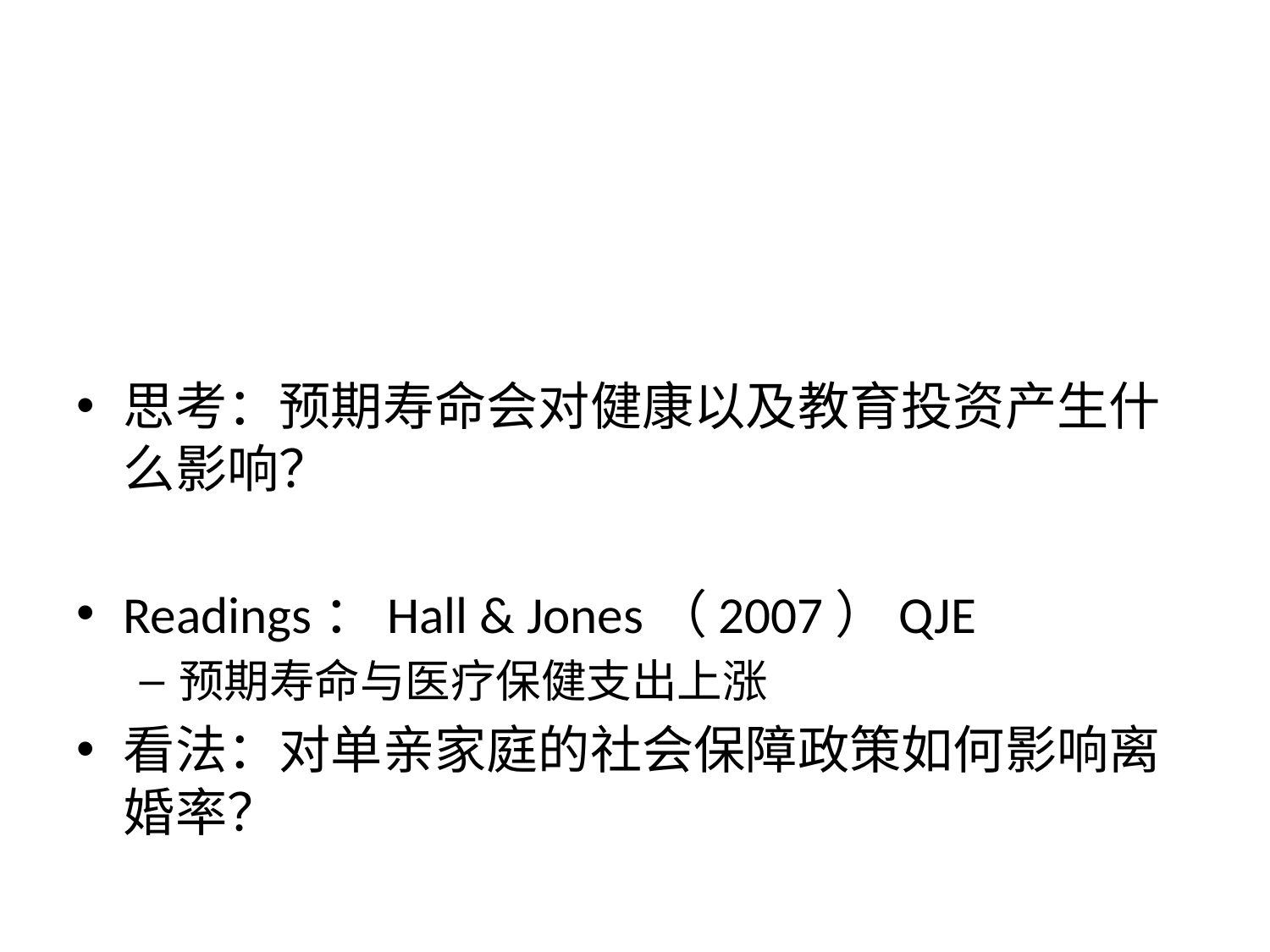

#

思考：预期寿命会对健康以及教育投资产生什么影响？

Readings：Hall & Jones（2007）QJE
预期寿命与医疗保健支出上涨
看法：对单亲家庭的社会保障政策如何影响离婚率？